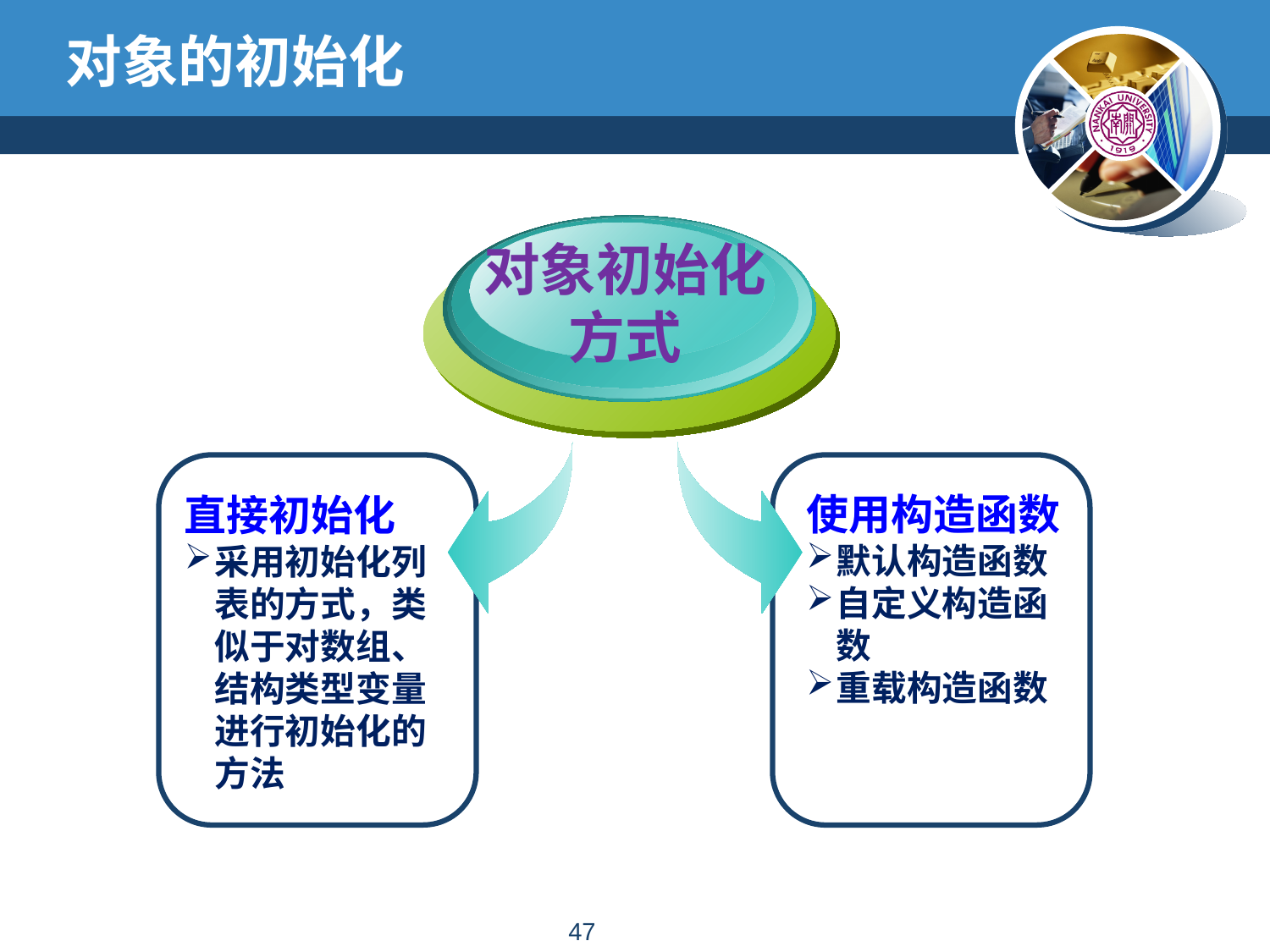

# 对象的初始化

对象初始化
方式

使用构造函数
默认构造函数
自定义构造函   数
重载构造函数
直接初始化
采用初始化列表的方式，类似于对数组、结构类型变量进行初始化的方法
47